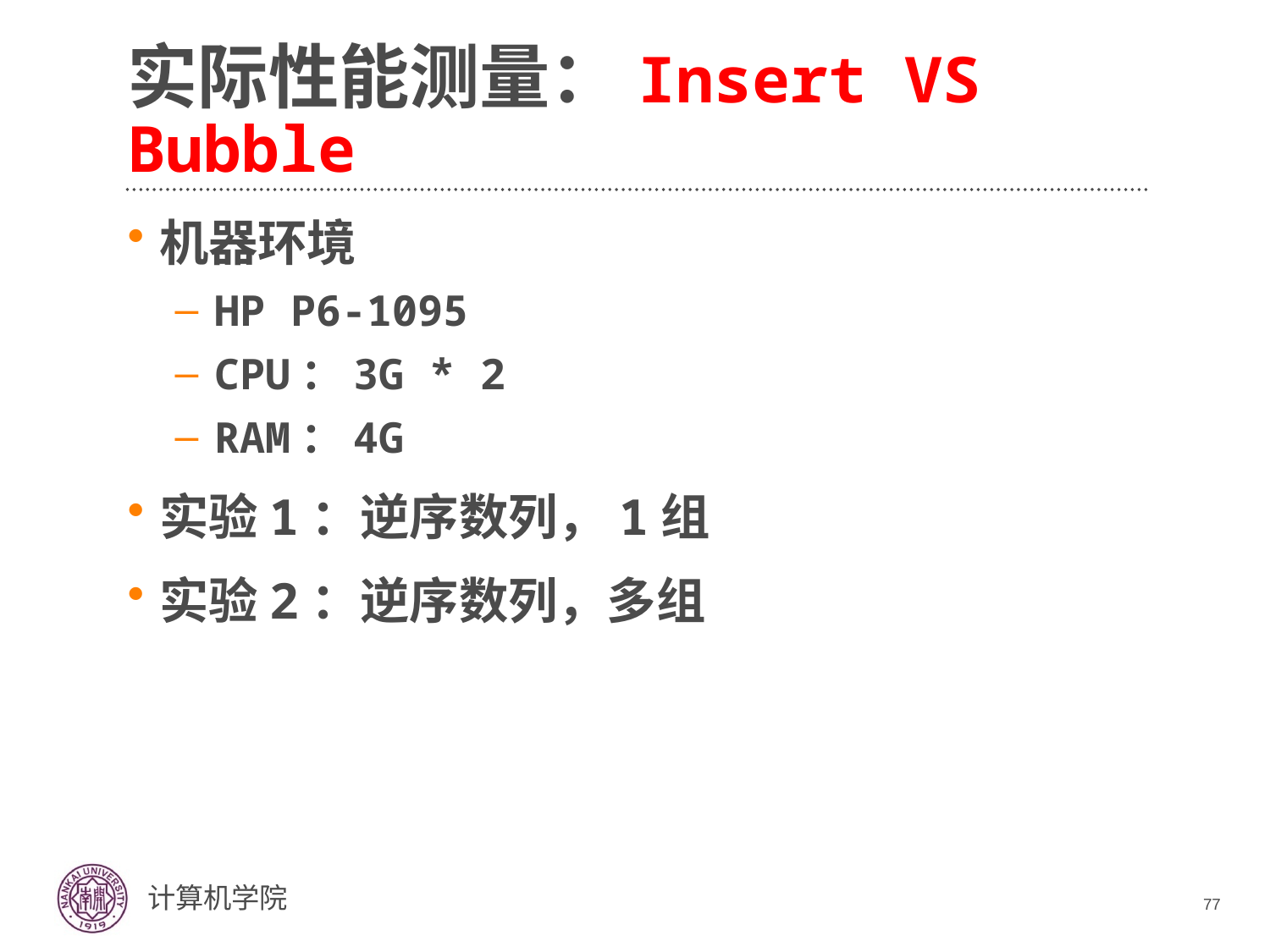

# 实际性能测量：Insert VS Bubble
机器环境
HP P6-1095
CPU：3G * 2
RAM：4G
实验1：逆序数列，1组
实验2：逆序数列，多组
77